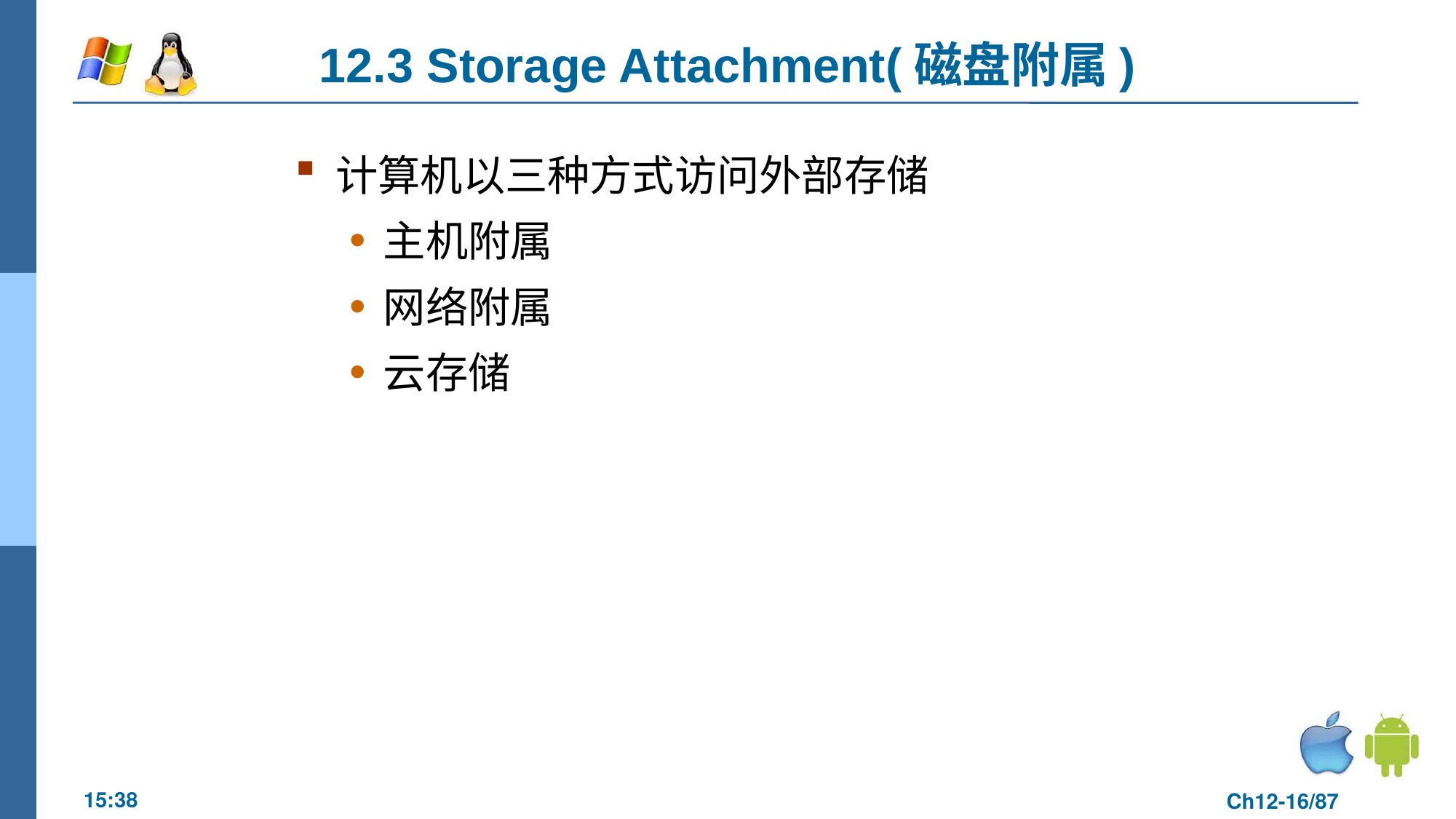

# 12.3 Storage Attachment(磁盘附属)
计算机以三种方式访问外部存储
主机附属
网络附属
云存储